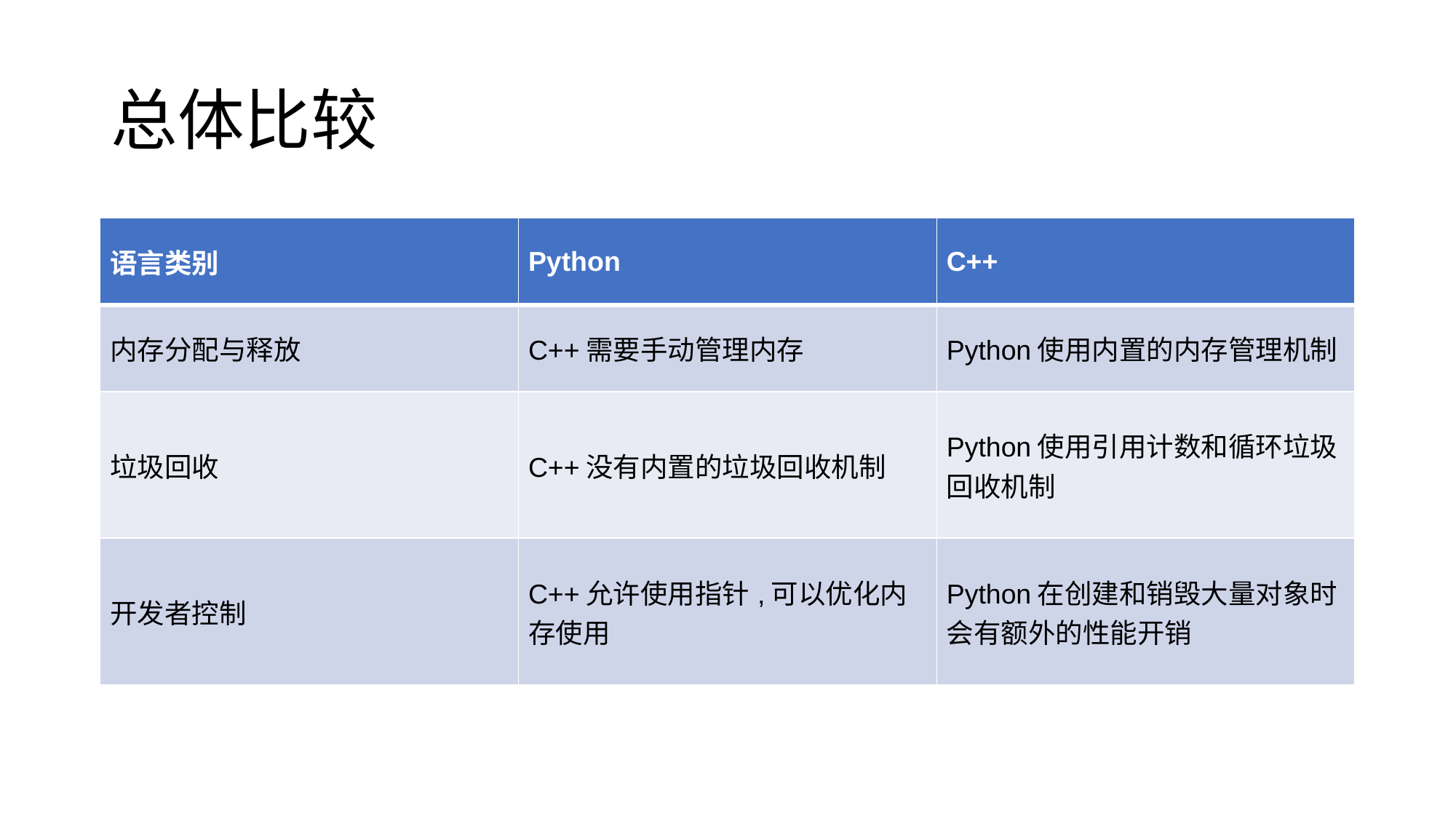

# 总体比较
| 语言类别 | Python | C++ |
| --- | --- | --- |
| 内存分配与释放 | C++需要手动管理内存 | Python使用内置的内存管理机制 |
| 垃圾回收 | C++没有内置的垃圾回收机制 | Python使用引用计数和循环垃圾回收机制 |
| 开发者控制 | C++允许使用指针,可以优化内存使用 | Python在创建和销毁大量对象时会有额外的性能开销 |